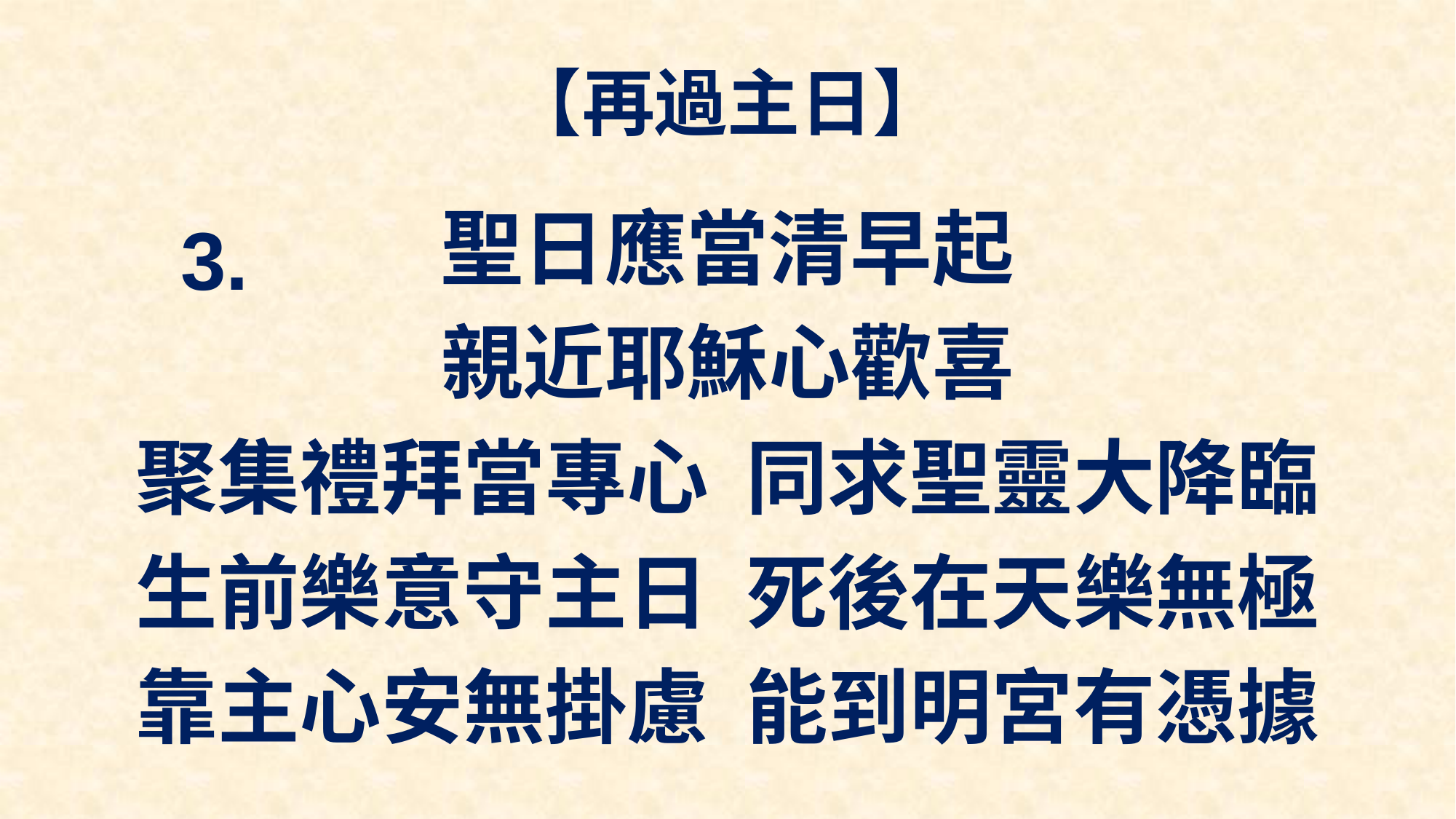

# 【再過主日】
聖日應當清早起
親近耶穌心歡喜
聚集禮拜當專心  同求聖靈大降臨
生前樂意守主日  死後在天樂無極
靠主心安無掛慮  能到明宮有憑據
3.